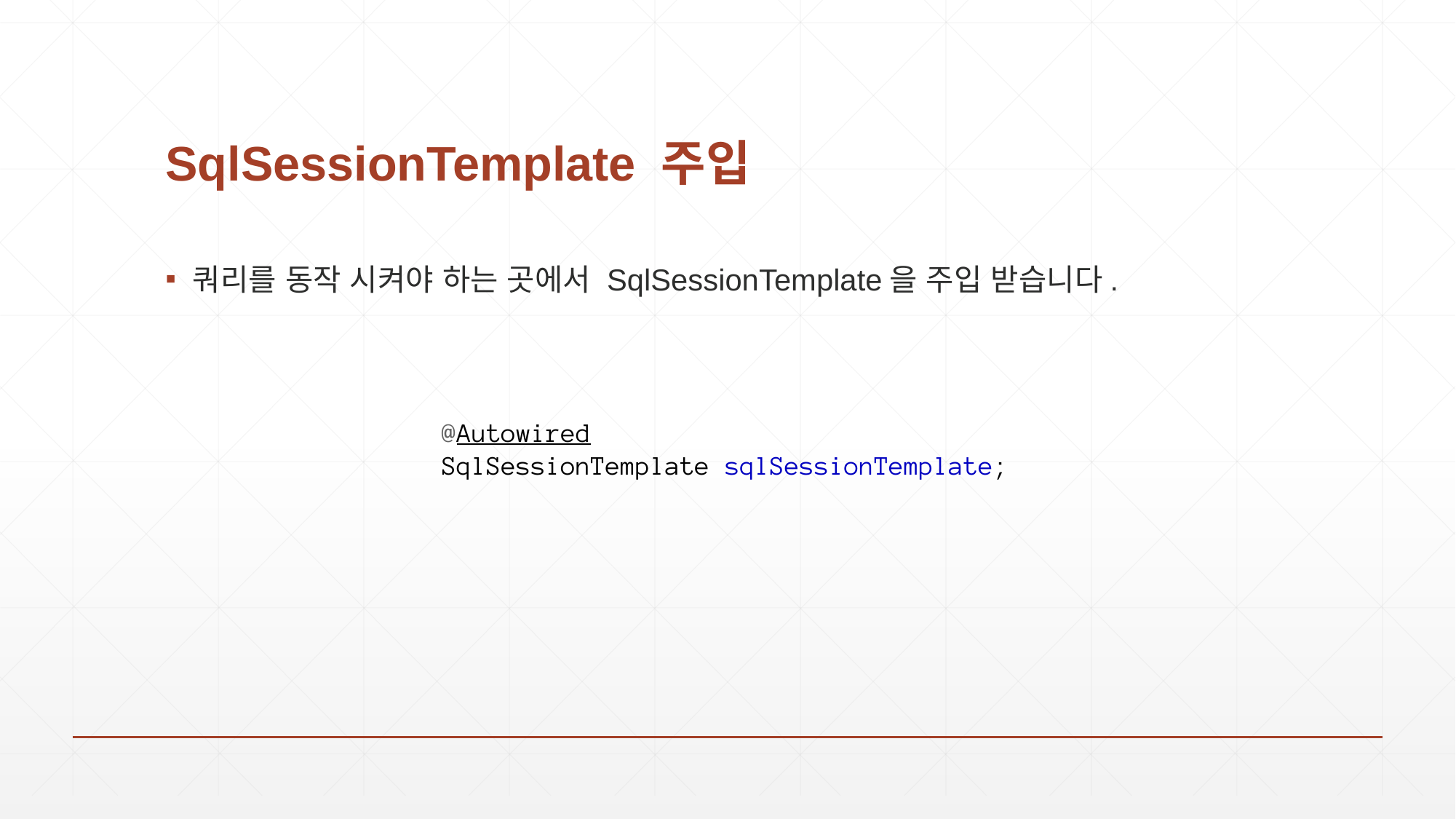

# SqlSessionTemplate 주입
쿼리를 동작 시켜야 하는 곳에서 SqlSessionTemplate을 주입 받습니다.
@Autowired
SqlSessionTemplate sqlSessionTemplate;